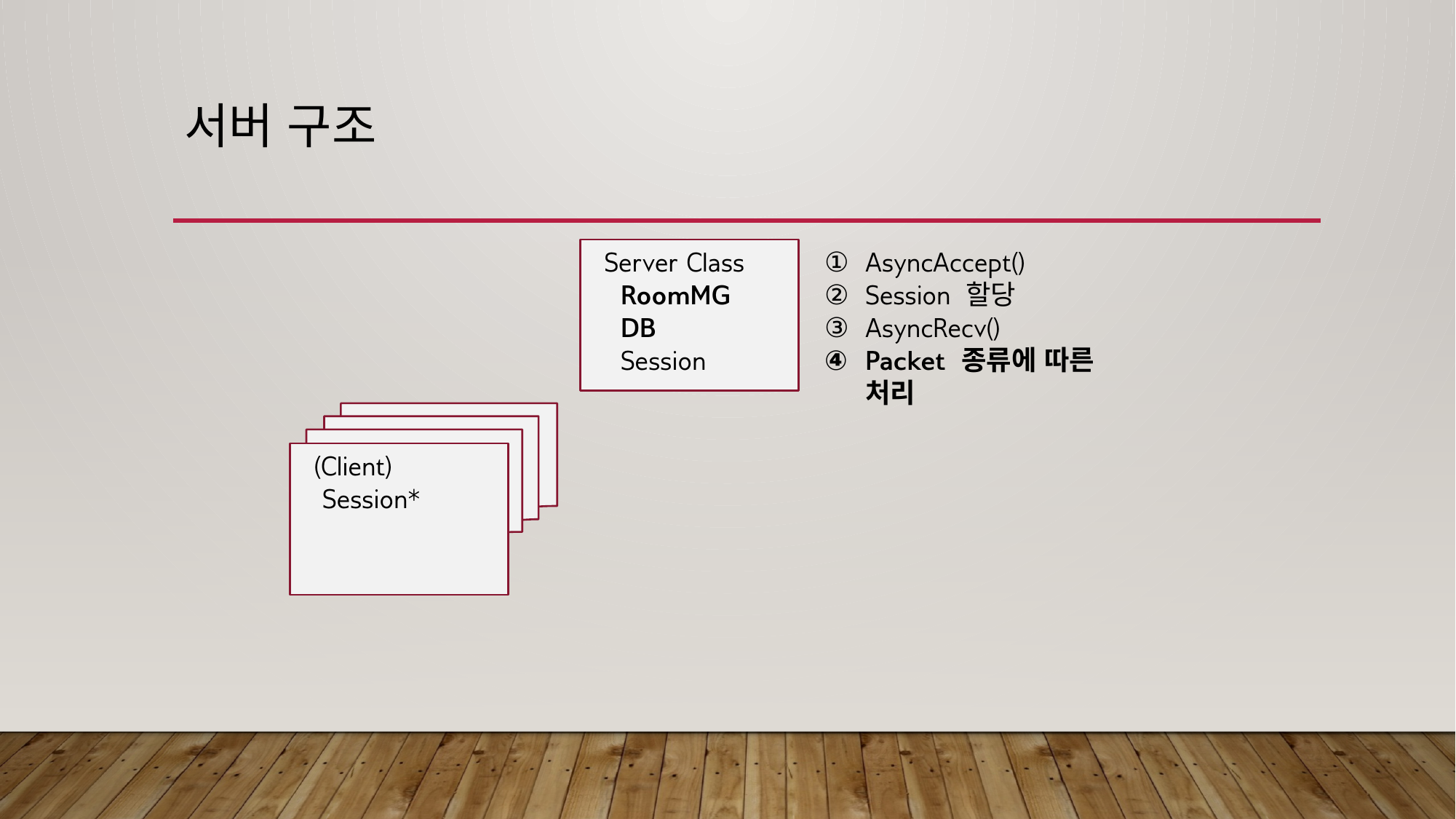

# 서버 구조

Server Class
  RoomMG
  DB
  Session

AsyncAccept()
Session 할당
AsyncRecv()
Packet 종류에 따른 처리

(Client)
 Session*